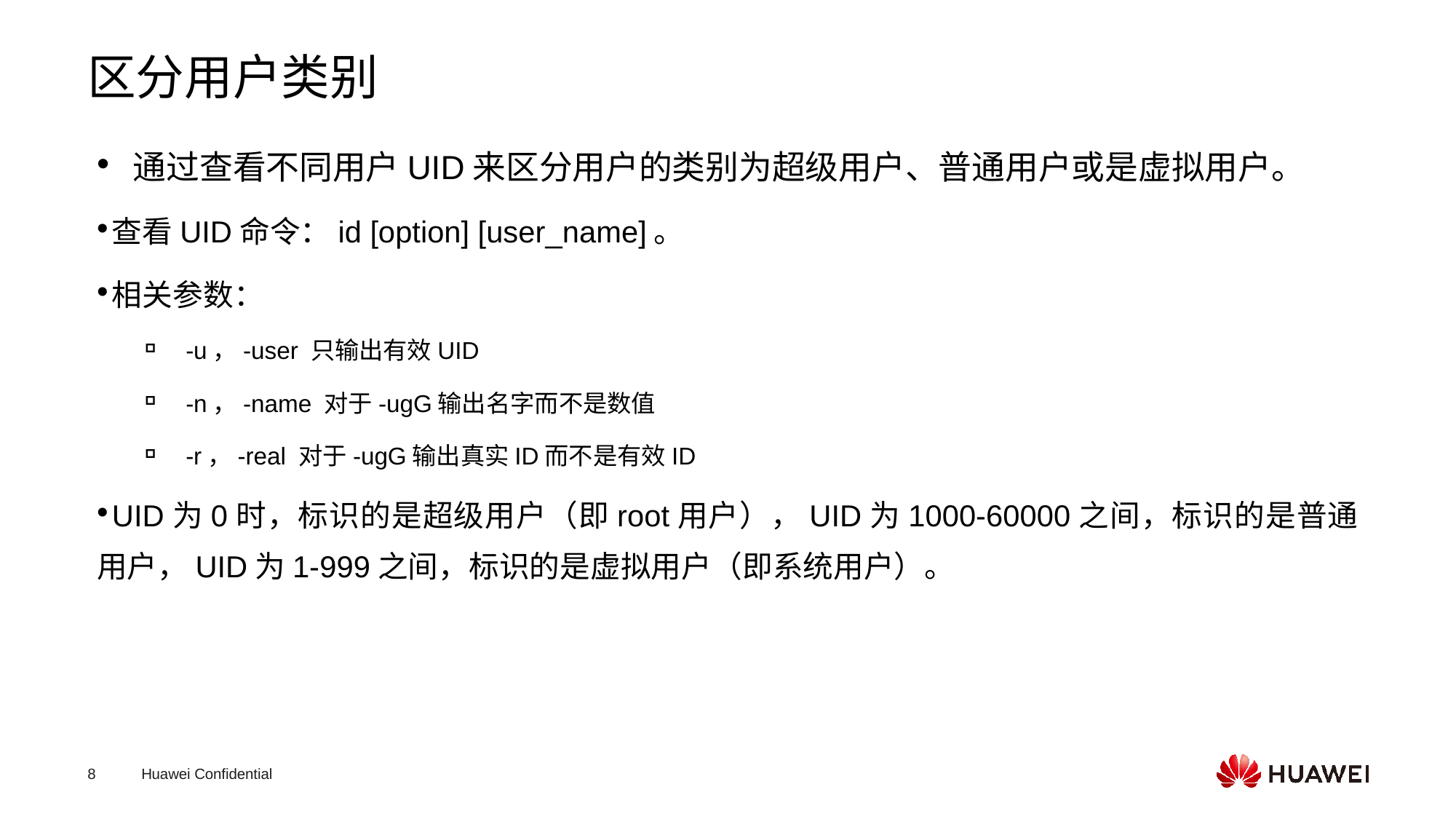

# 区分用户类别
通过查看不同用户UID来区分用户的类别为超级用户、普通用户或是虚拟用户。
查看UID命令：id [option] [user_name]。
相关参数：
-u，-user 只输出有效UID
-n，-name 对于-ugG输出名字而不是数值
-r，-real 对于-ugG输出真实ID而不是有效ID
UID为0时，标识的是超级用户（即root用户），UID为1000-60000之间，标识的是普通用户，UID为1-999之间，标识的是虚拟用户（即系统用户）。